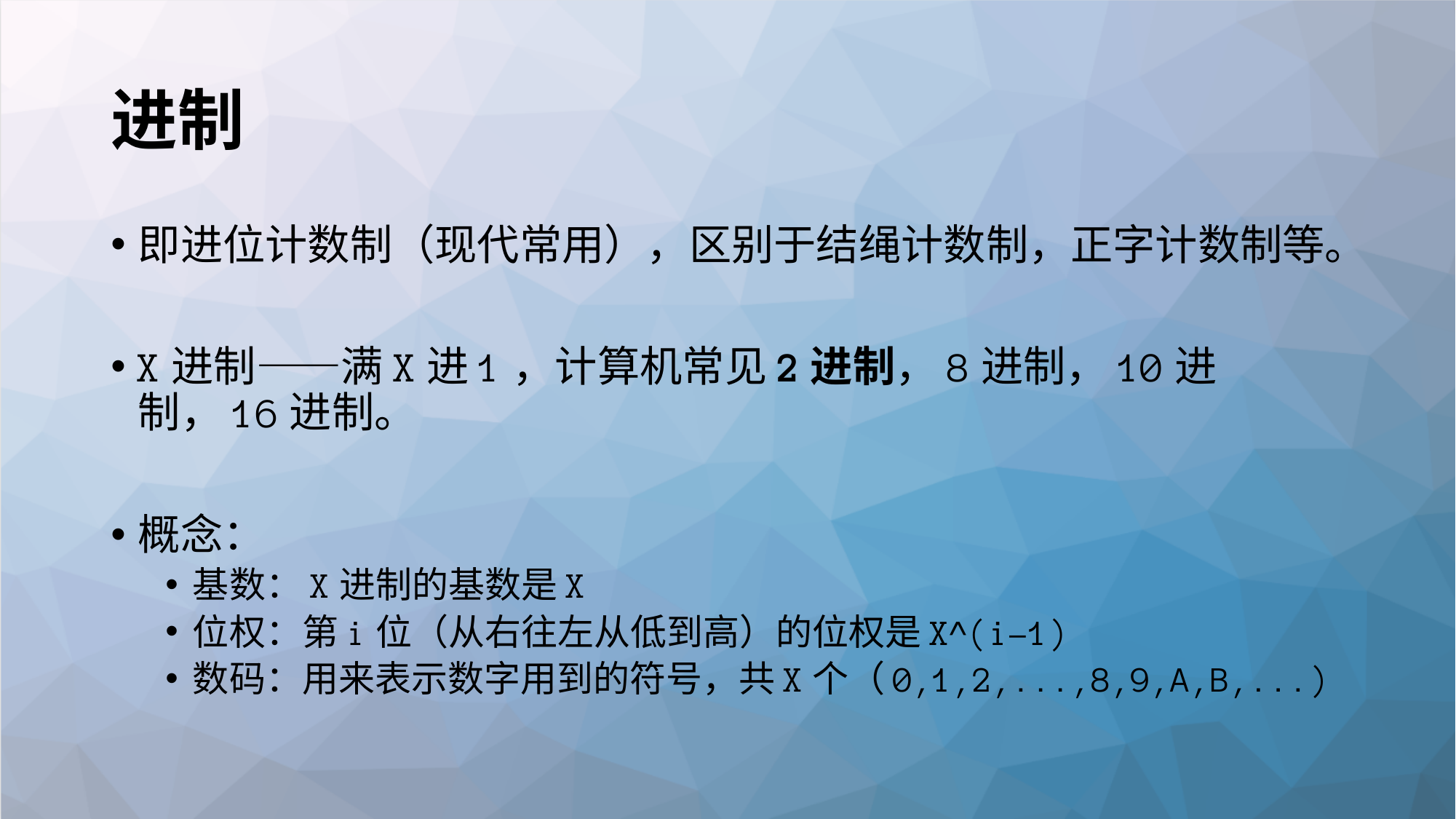

# 进制
即进位计数制（现代常用），区别于结绳计数制，正字计数制等。

X进制——满X进1，计算机常见2进制，8进制，10进制，16进制。

概念：
基数：X进制的基数是X
位权：第i位（从右往左从低到高）的位权是X^(i-1)
数码：用来表示数字用到的符号，共X个（0,1,2,...,8,9,A,B,...)